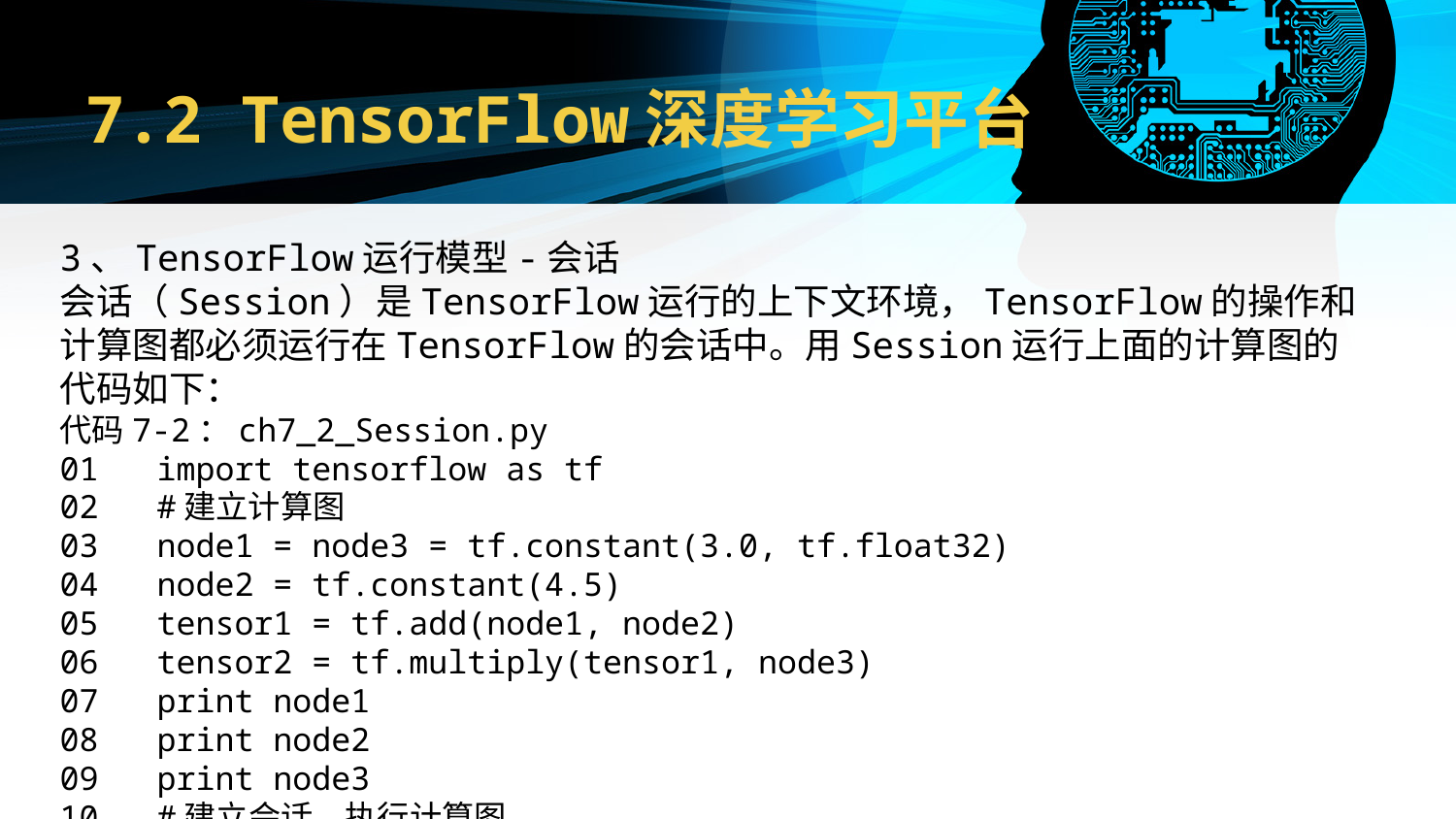

# 7.2 TensorFlow深度学习平台
3、TensorFlow运行模型-会话
会话（Session）是TensorFlow运行的上下文环境，TensorFlow的操作和计算图都必须运行在TensorFlow的会话中。用Session运行上面的计算图的代码如下：
代码7-2：ch7_2_Session.py
01   import tensorflow as tf
02   #建立计算图
03   node1 = node3 = tf.constant(3.0, tf.float32)
04   node2 = tf.constant(4.5)
05   tensor1 = tf.add(node1, node2)
06   tensor2 = tf.multiply(tensor1, node3)
07   print node1
08   print node2
09   print node3
10   #建立会话，执行计算图